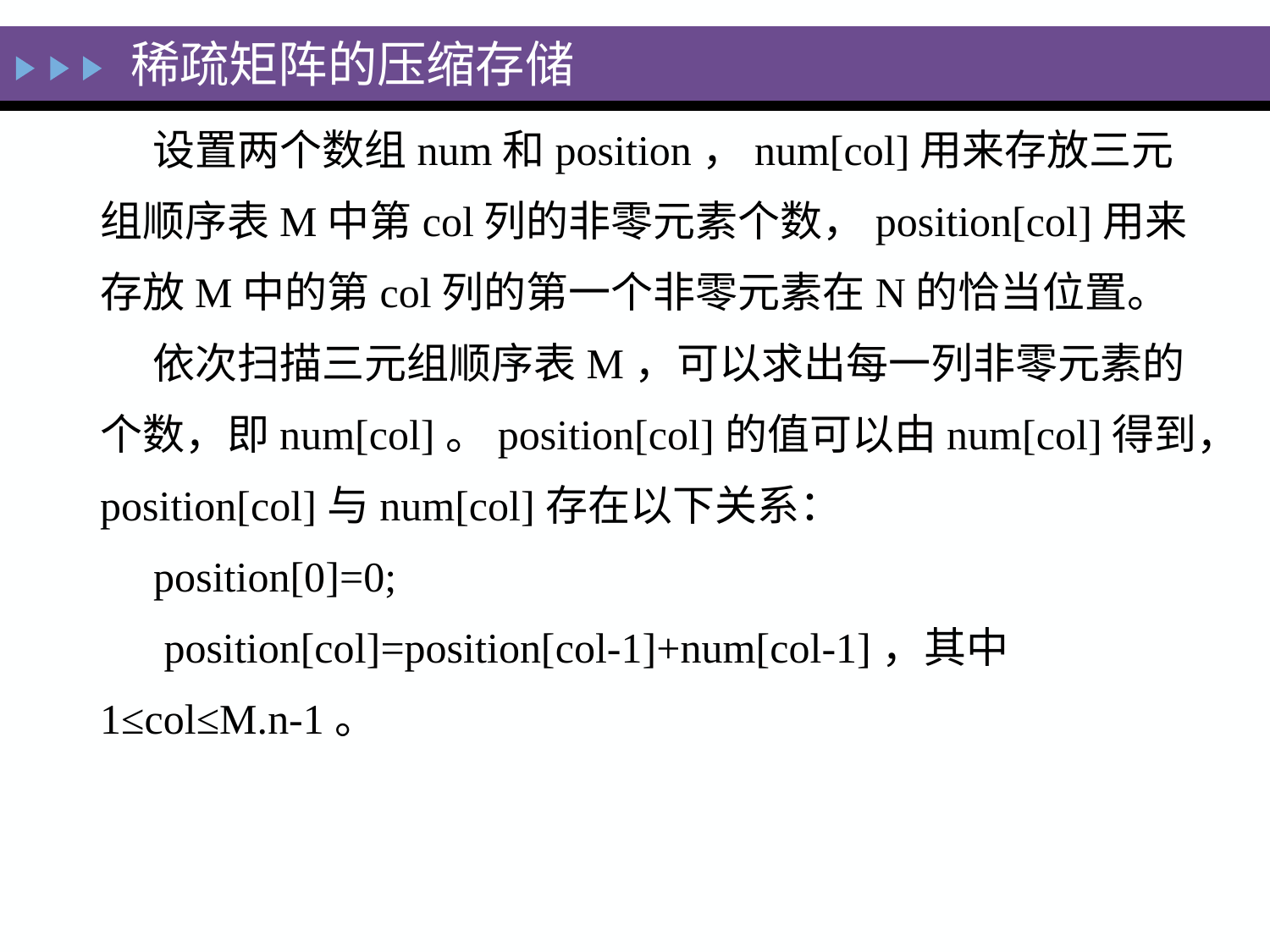

# 稀疏矩阵的压缩存储
          设置两个数组num和position，num[col]用来存放三元组顺序表M中第col列的非零元素个数，position[col]用来存放M中的第col列的第一个非零元素在N的恰当位置。
          依次扫描三元组顺序表M，可以求出每一列非零元素的个数，即num[col]。position[col]的值可以由num[col]得到，position[col]与num[col]存在以下关系：
          position[0]=0;
           position[col]=position[col-1]+num[col-1]，其中1≤col≤M.n-1。